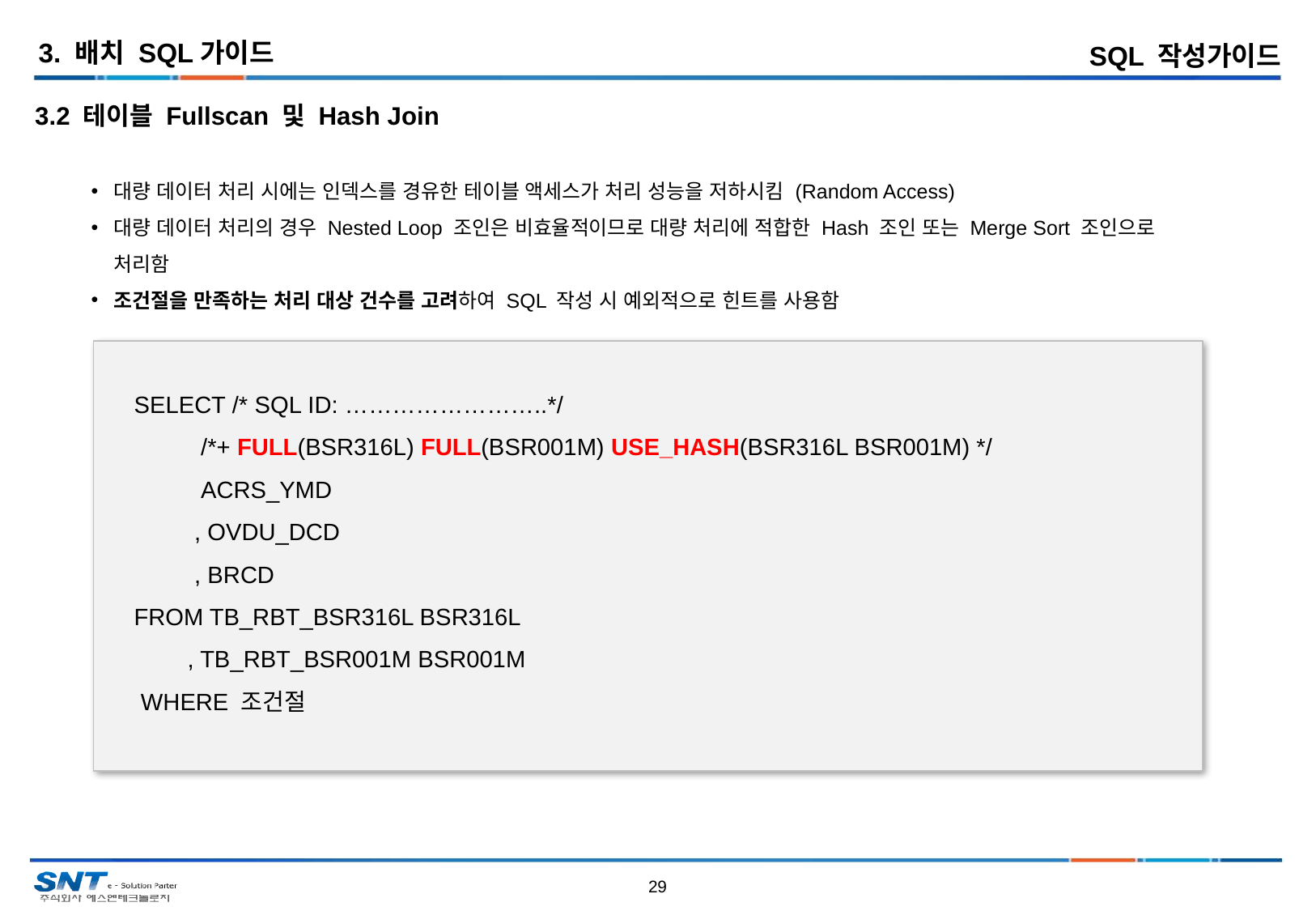

3. 배치 SQL가이드
SQL 작성가이드
3.2 테이블 Fullscan 및 Hash Join
대량 데이터 처리 시에는 인덱스를 경유한 테이블 액세스가 처리 성능을 저하시킴 (Random Access)
대량 데이터 처리의 경우 Nested Loop 조인은 비효율적이므로 대량 처리에 적합한 Hash 조인 또는 Merge Sort 조인으로 처리함
조건절을 만족하는 처리 대상 건수를 고려하여 SQL 작성 시 예외적으로 힌트를 사용함

SELECT /* SQL ID: ……………………..*/
          /*+ FULL(BSR316L) FULL(BSR001M) USE_HASH(BSR316L BSR001M) */
          ACRS_YMD
         , OVDU_DCD
         , BRCD
FROM TB_RBT_BSR316L BSR316L
        , TB_RBT_BSR001M BSR001M
 WHERE 조건절